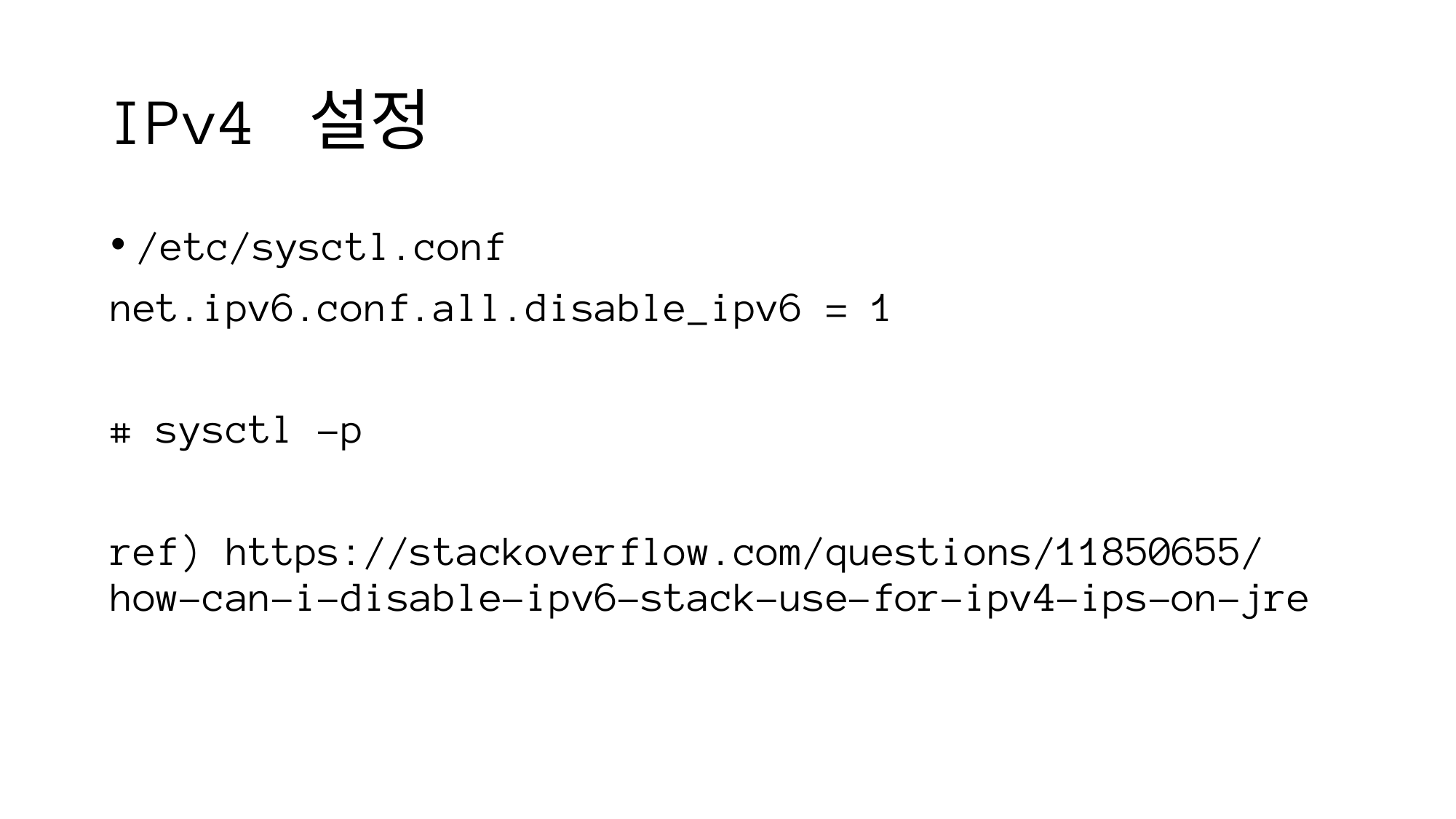

# IPv4 설정
/etc/sysctl.conf
net.ipv6.conf.all.disable_ipv6 = 1

# sysctl -p

ref) https://stackoverflow.com/questions/11850655/how-can-i-disable-ipv6-stack-use-for-ipv4-ips-on-jre